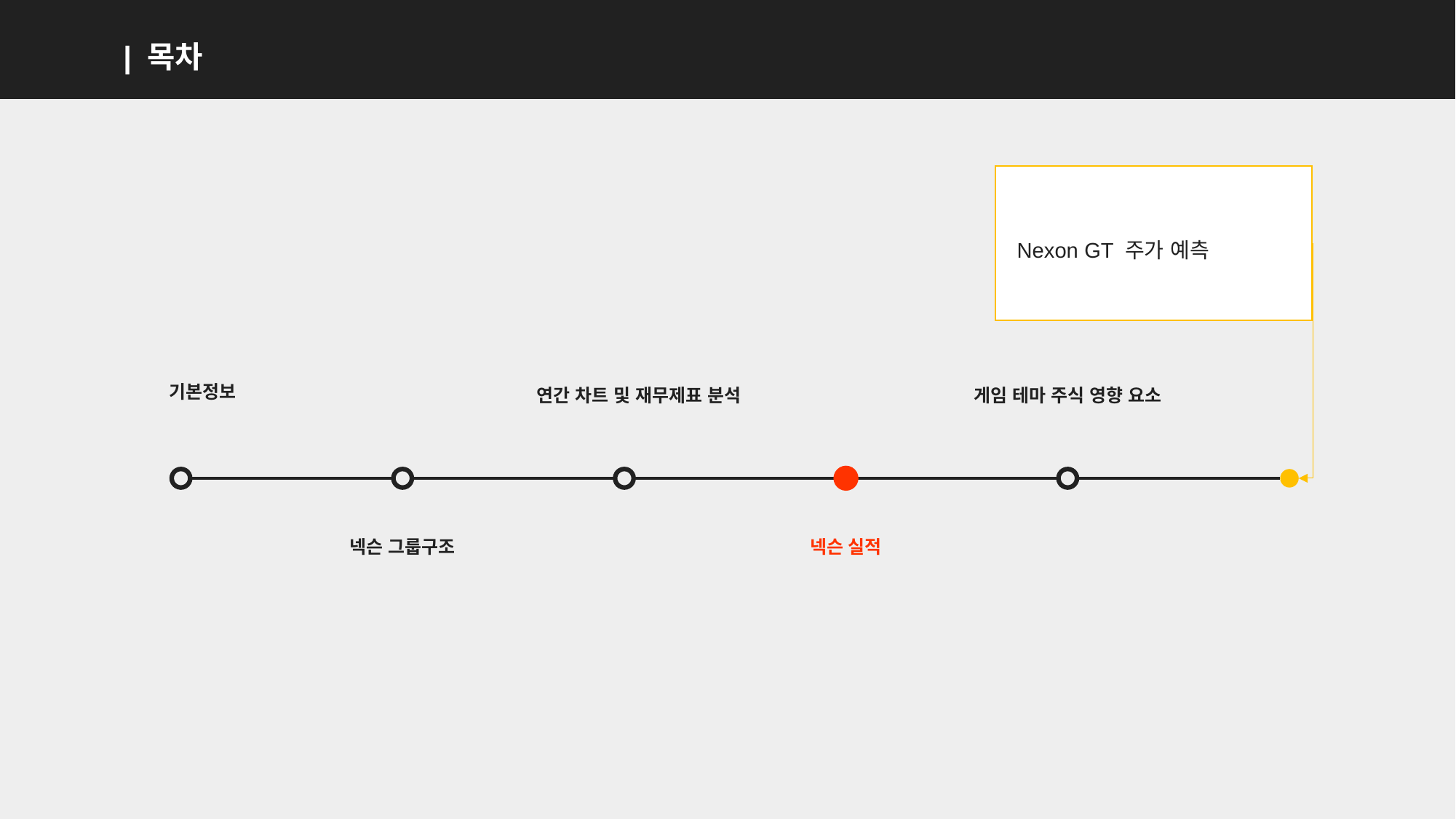

| 목차
Nexon GT 주가 예측
기본정보
연간 차트 및 재무제표 분석
게임 테마 주식 영향 요소

넥슨 그룹구조
넥슨 실적